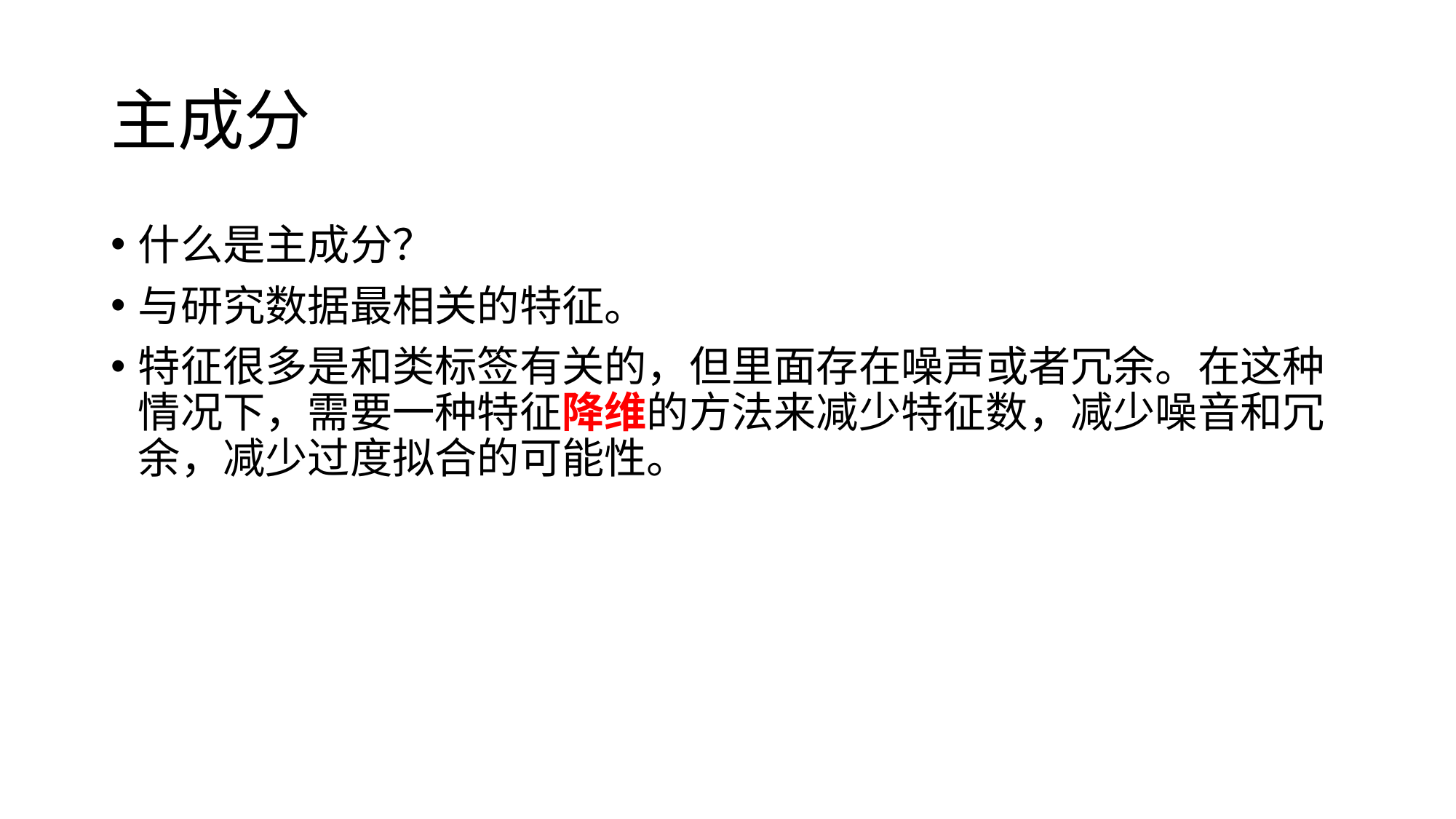

# 主成分
什么是主成分？
与研究数据最相关的特征。
特征很多是和类标签有关的，但里面存在噪声或者冗余。在这种情况下，需要一种特征降维的方法来减少特征数，减少噪音和冗余，减少过度拟合的可能性。